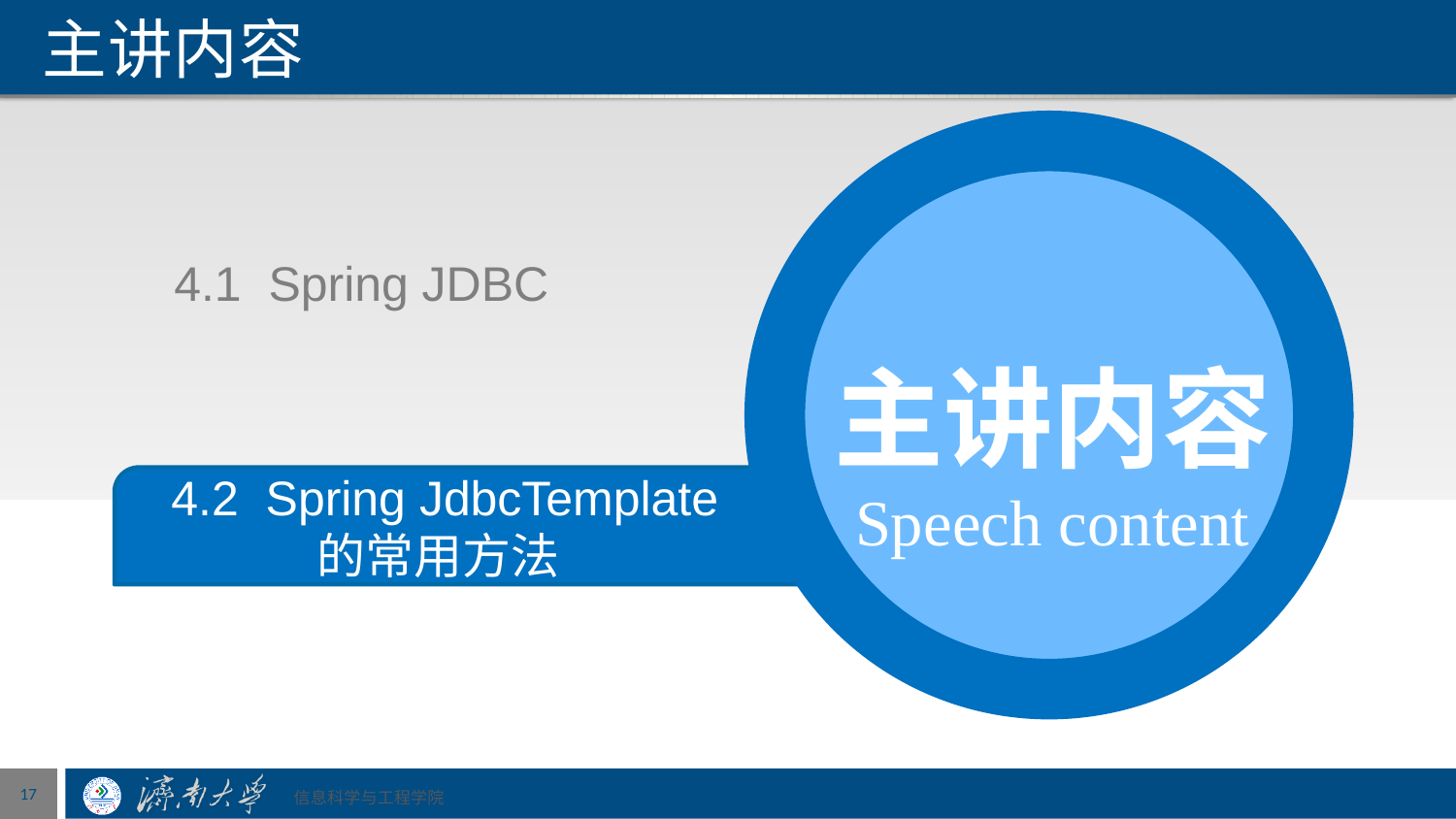

# 主讲内容

主讲内容
Speech content

4.1  Spring JDBC
4.2  Spring JdbcTemplate     	的常用方法